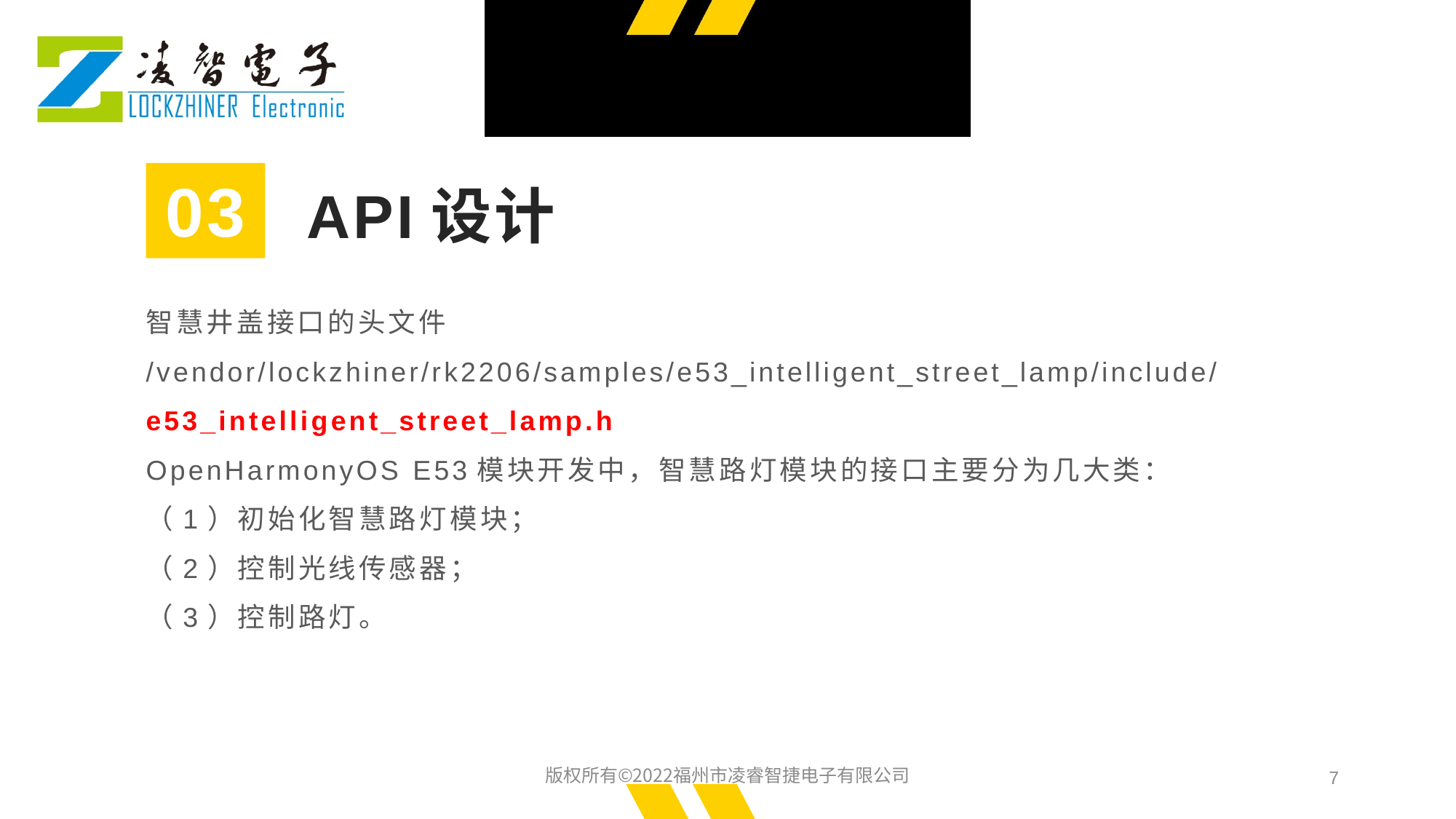

03
API设计
智慧井盖接口的头文件
/vendor/lockzhiner/rk2206/samples/e53_intelligent_street_lamp/include/e53_intelligent_street_lamp.h
OpenHarmonyOS E53模块开发中，智慧路灯模块的接口主要分为几大类：
（1）初始化智慧路灯模块；
（2）控制光线传感器；
（3）控制路灯。
版权所有©2022福州市凌睿智捷电子有限公司
7